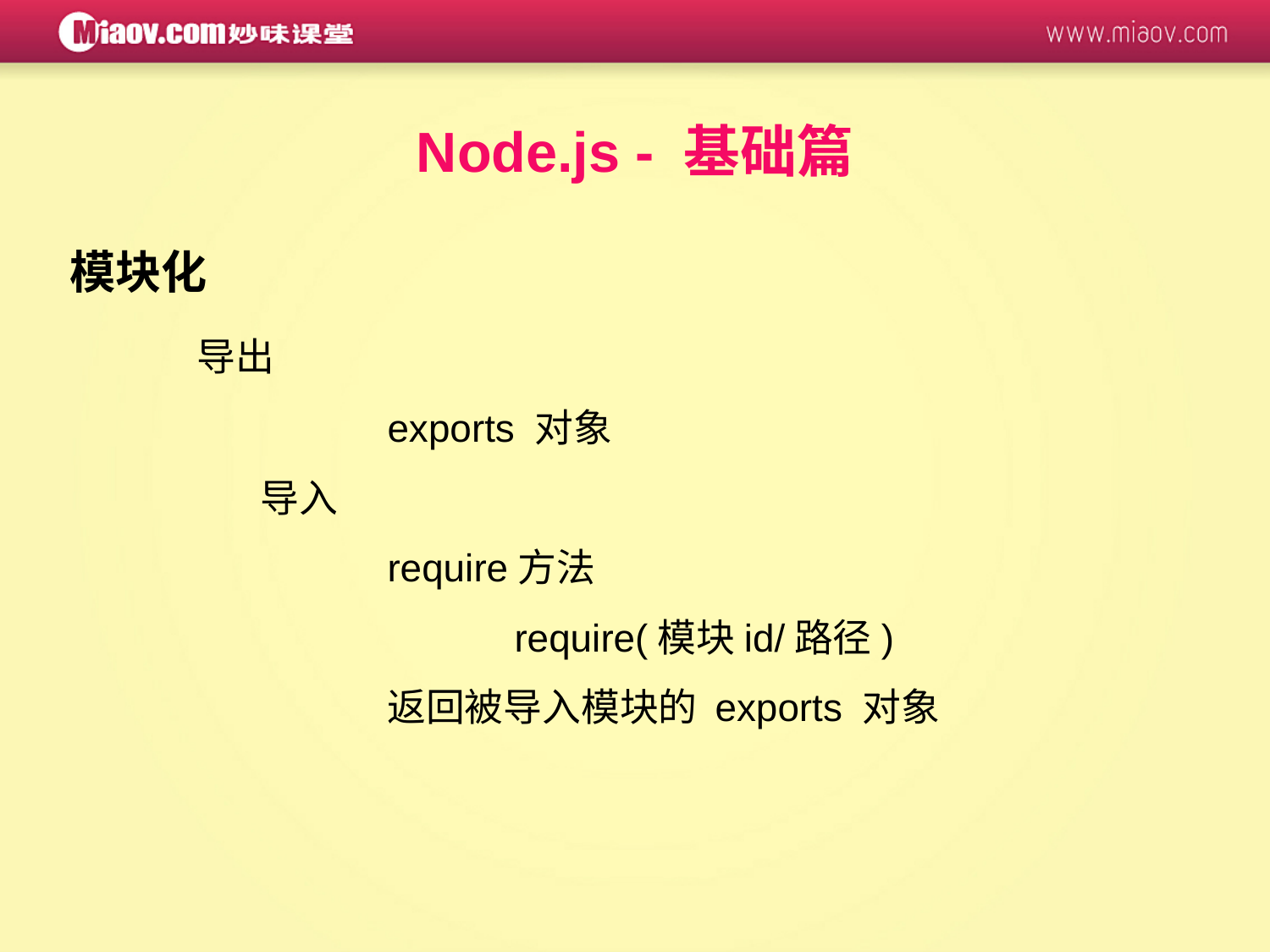

Node.js - 基础篇
模块化
	导出
		exports 对象
	导入
		require方法
			require(模块id/路径)
		返回被导入模块的 exports 对象